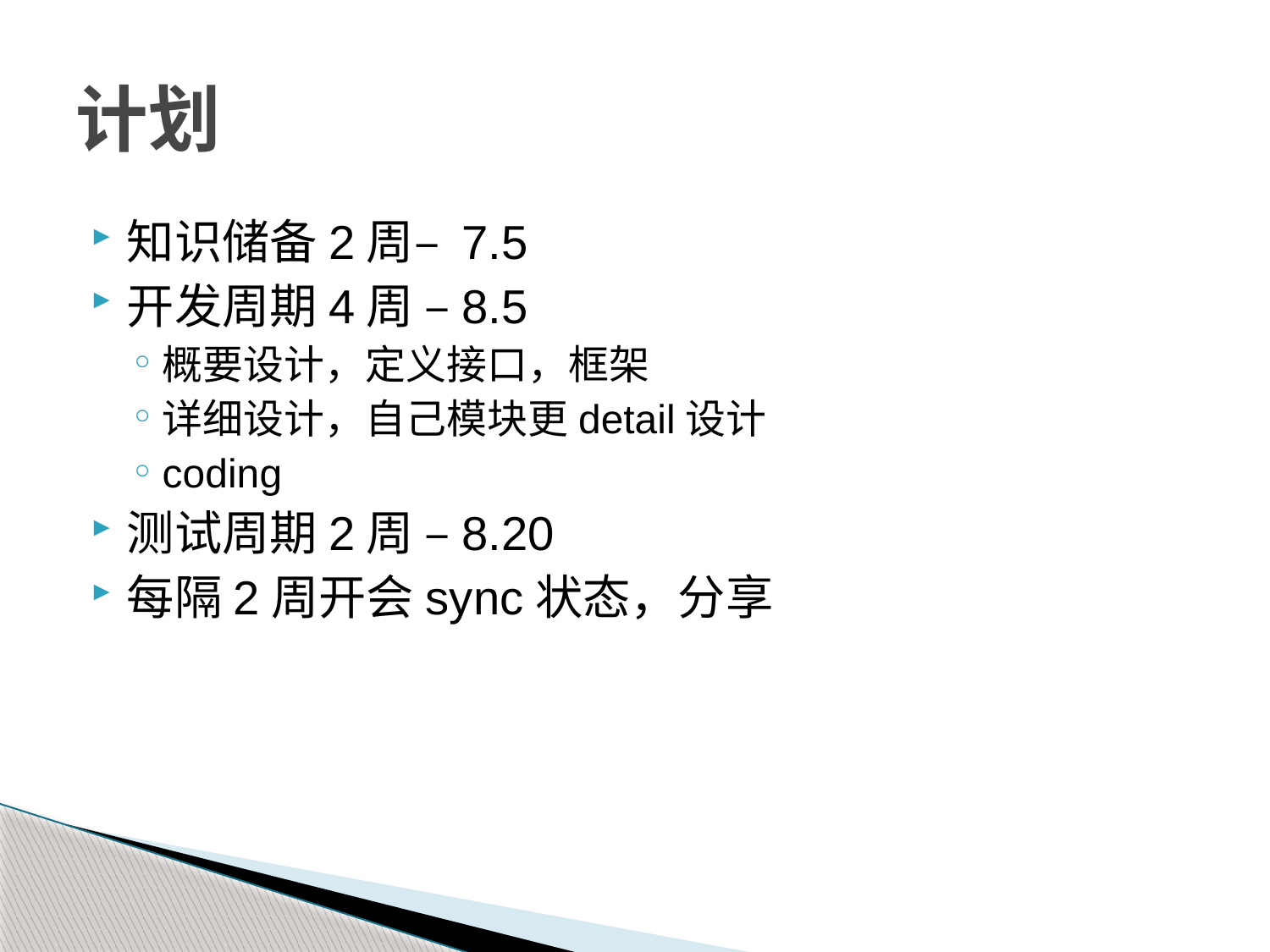

# 计划
知识储备2周– 7.5
开发周期4周 –8.5
概要设计，定义接口，框架
详细设计，自己模块更detail设计
coding
测试周期2周 –8.20
每隔2周开会sync状态，分享